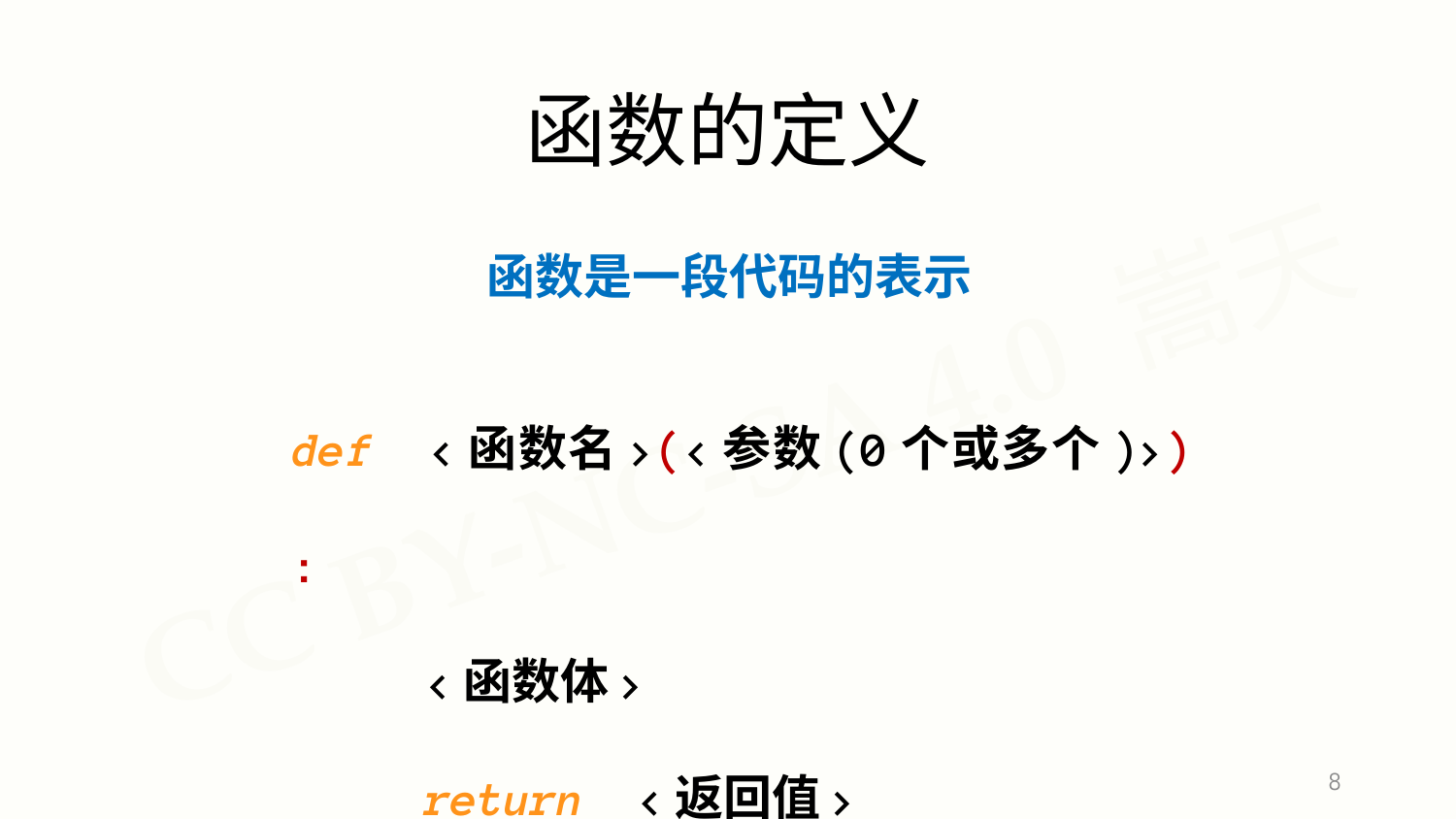

函数的定义
函数是一段代码的表示
def  <函数名>(<参数(0个或多个)>) :
     <函数体>
     return  <返回值>
8